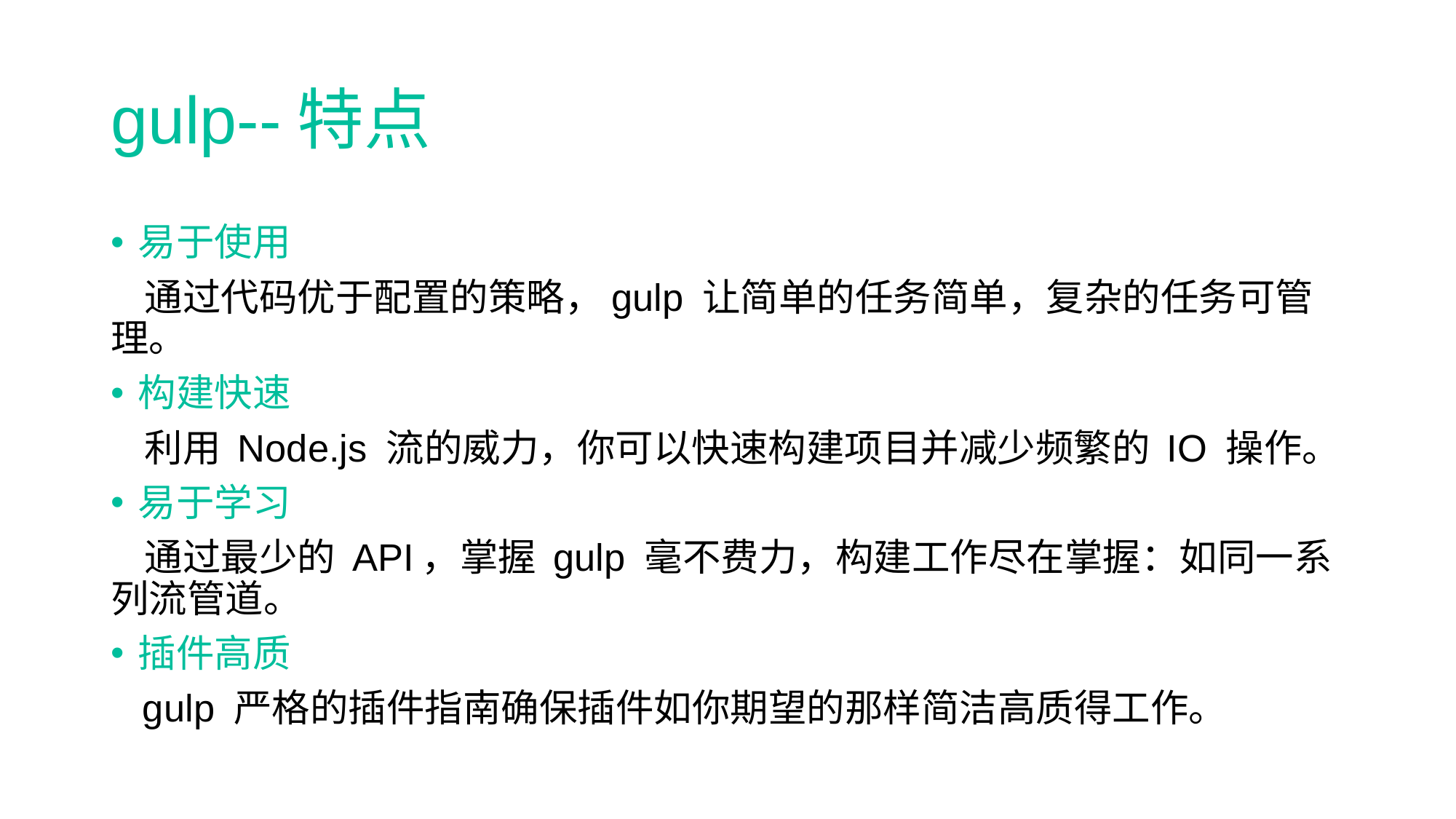

gulp--特点
易于使用
   通过代码优于配置的策略，gulp 让简单的任务简单，复杂的任务可管理。
构建快速
   利用 Node.js 流的威力，你可以快速构建项目并减少频繁的 IO 操作。
易于学习
   通过最少的 API，掌握 gulp 毫不费力，构建工作尽在掌握：如同一系列流管道。
插件高质
   gulp 严格的插件指南确保插件如你期望的那样简洁高质得工作。